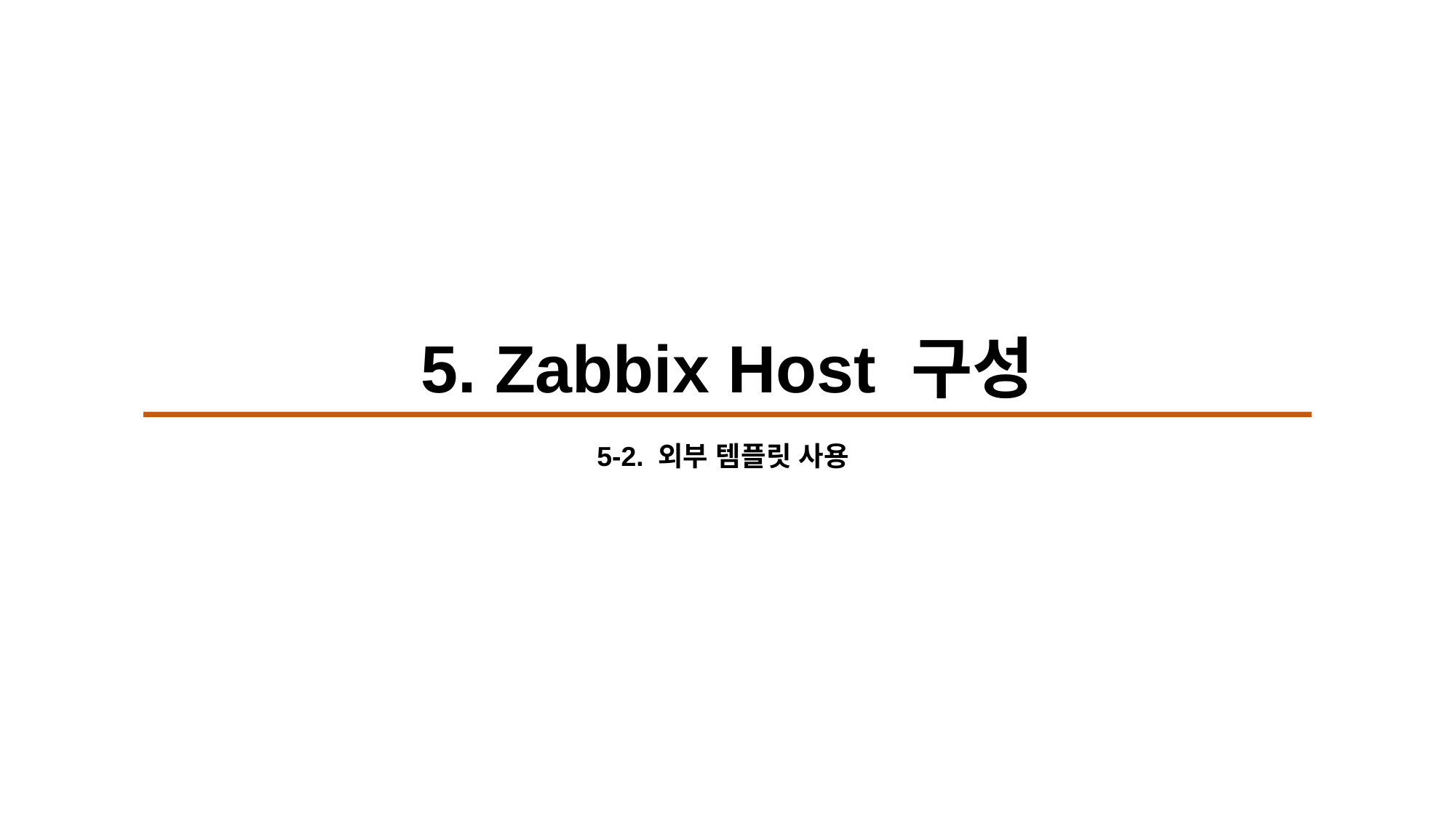

# 5. Zabbix Host 구성

5-2. 외부 템플릿 사용